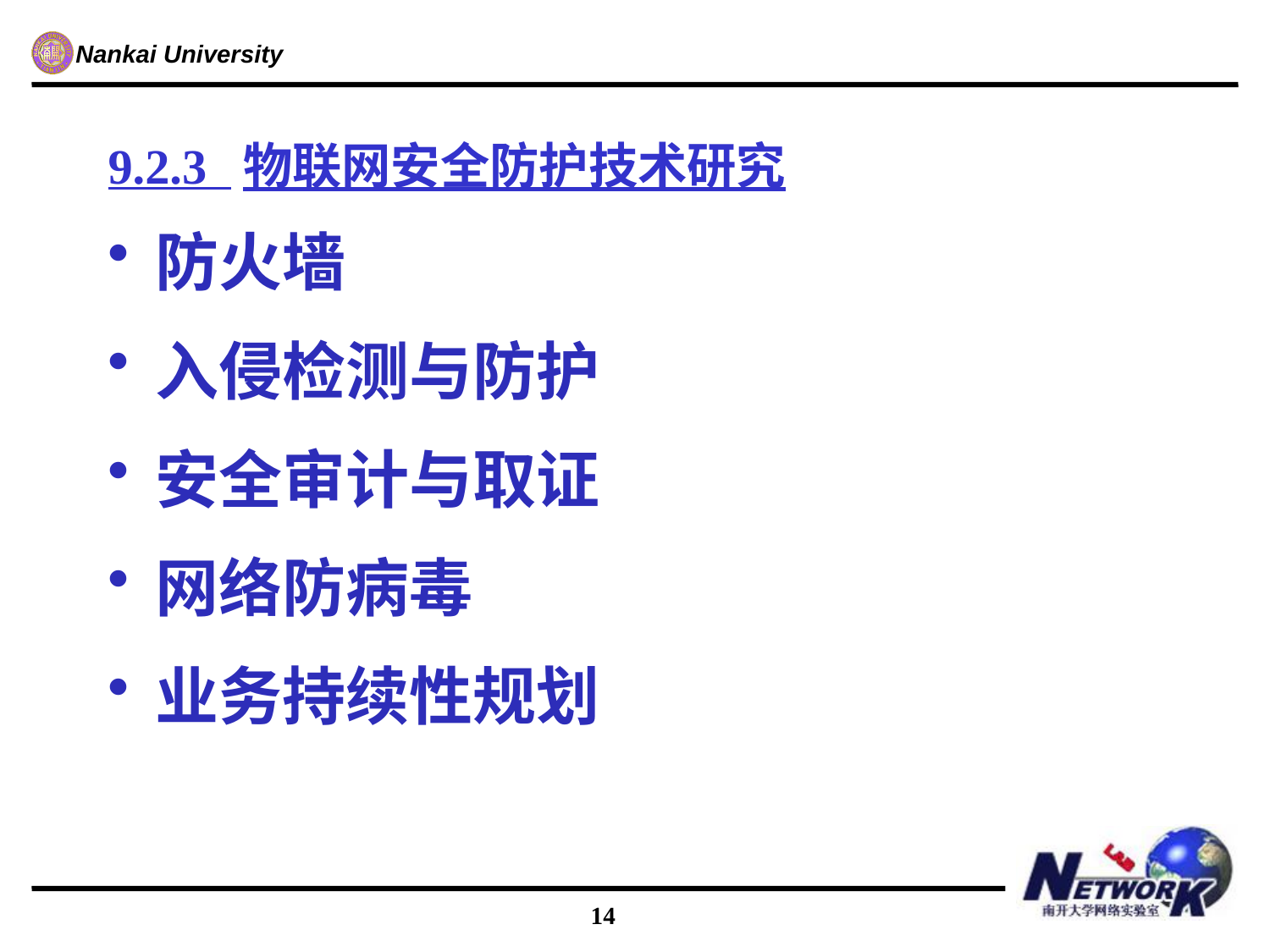

# 9.2.3  物联网安全防护技术研究
防火墙

入侵检测与防护

安全审计与取证

网络防病毒

业务持续性规划
14